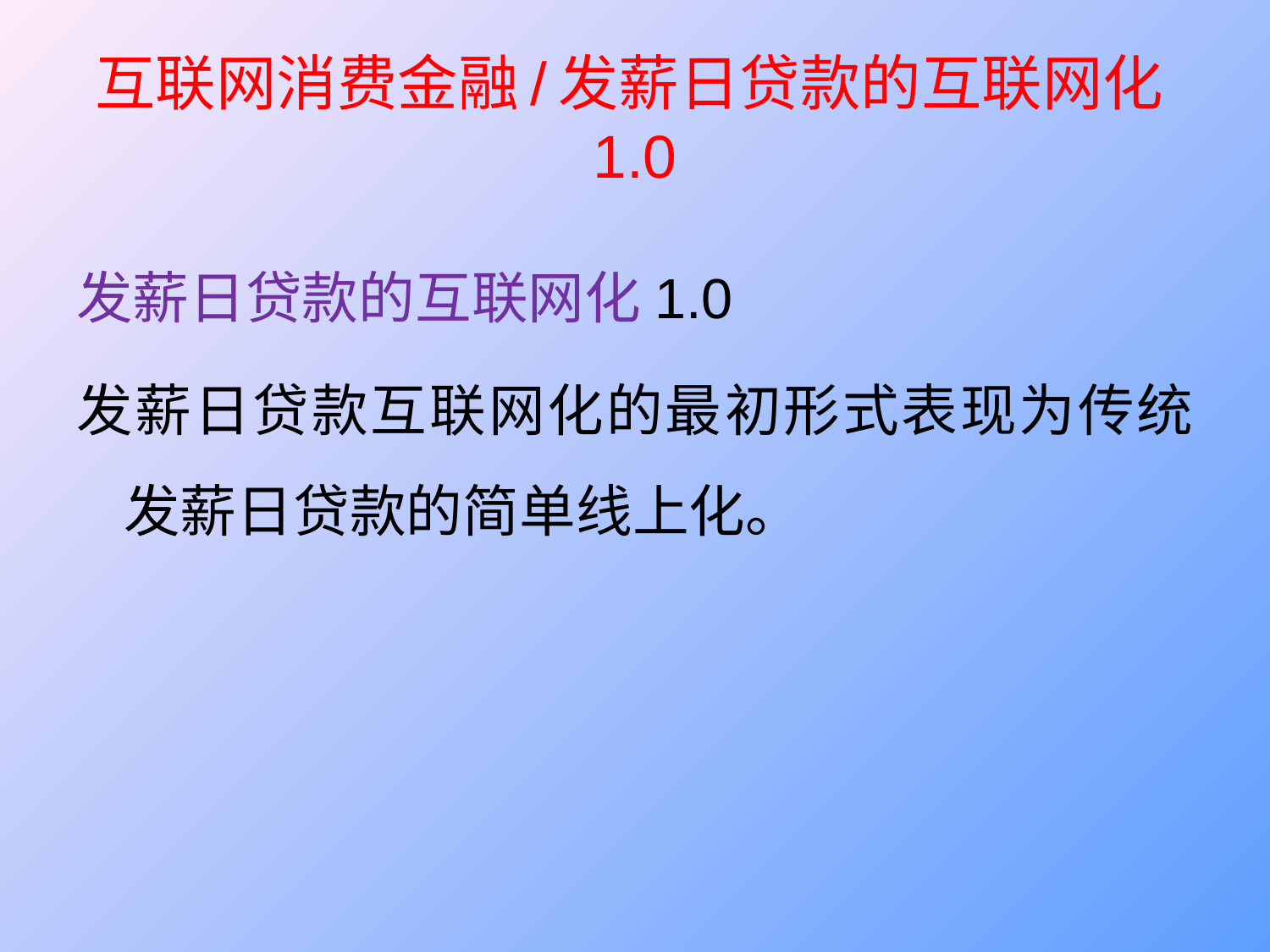

# 互联网消费金融/发薪日贷款的互联网化1.0
发薪日贷款的互联网化1.0
发薪日贷款互联网化的最初形式表现为传统发薪日贷款的简单线上化。